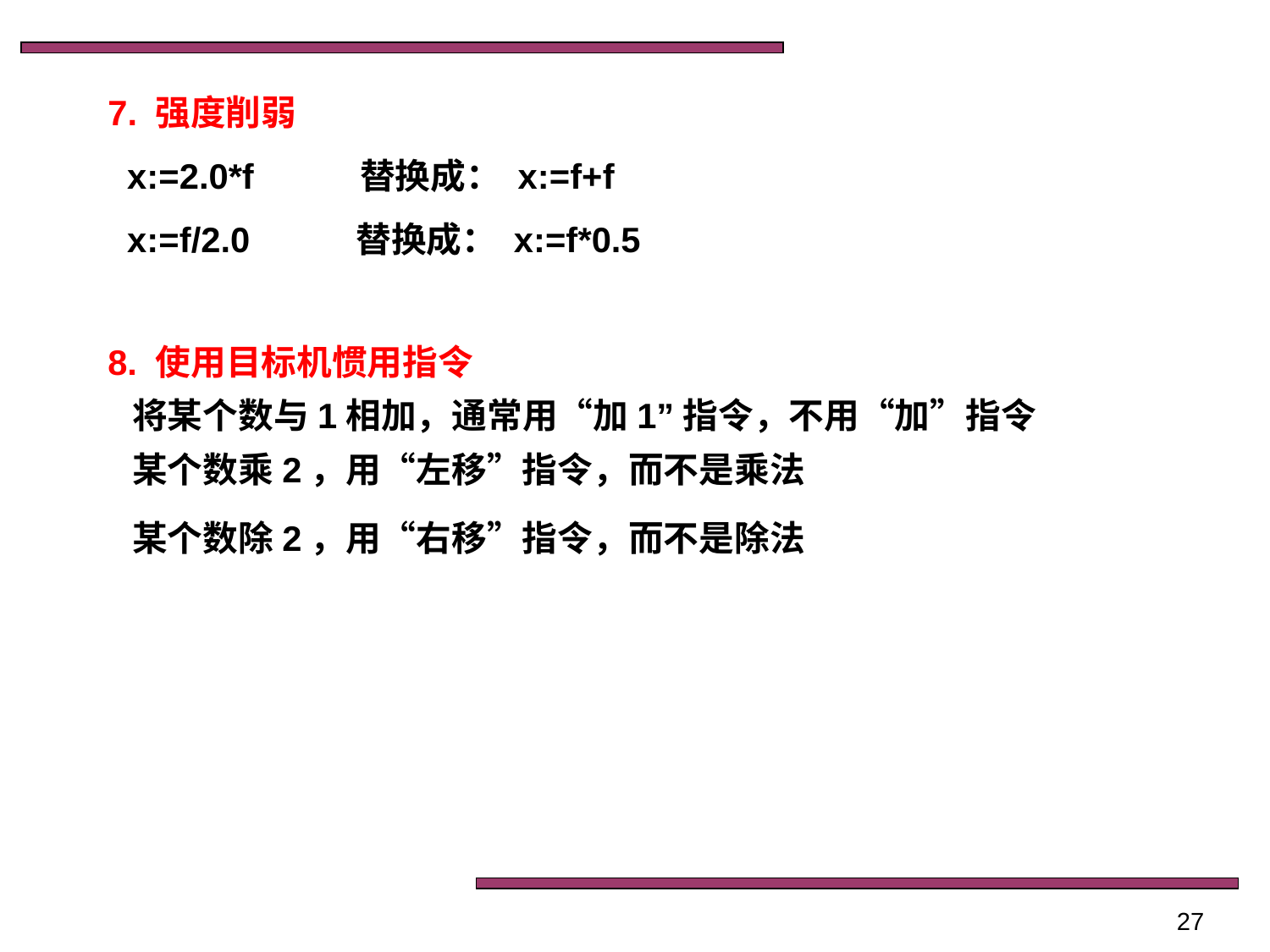

7. 强度削弱
  x:=2.0*f          替换成： x:=f+f
  x:=f/2.0          替换成： x:=f*0.5
8. 使用目标机惯用指令
  将某个数与1相加，通常用“加1”指令，不用“加”指令
  某个数乘2，用“左移”指令，而不是乘法
  某个数除2，用“右移”指令，而不是除法
27